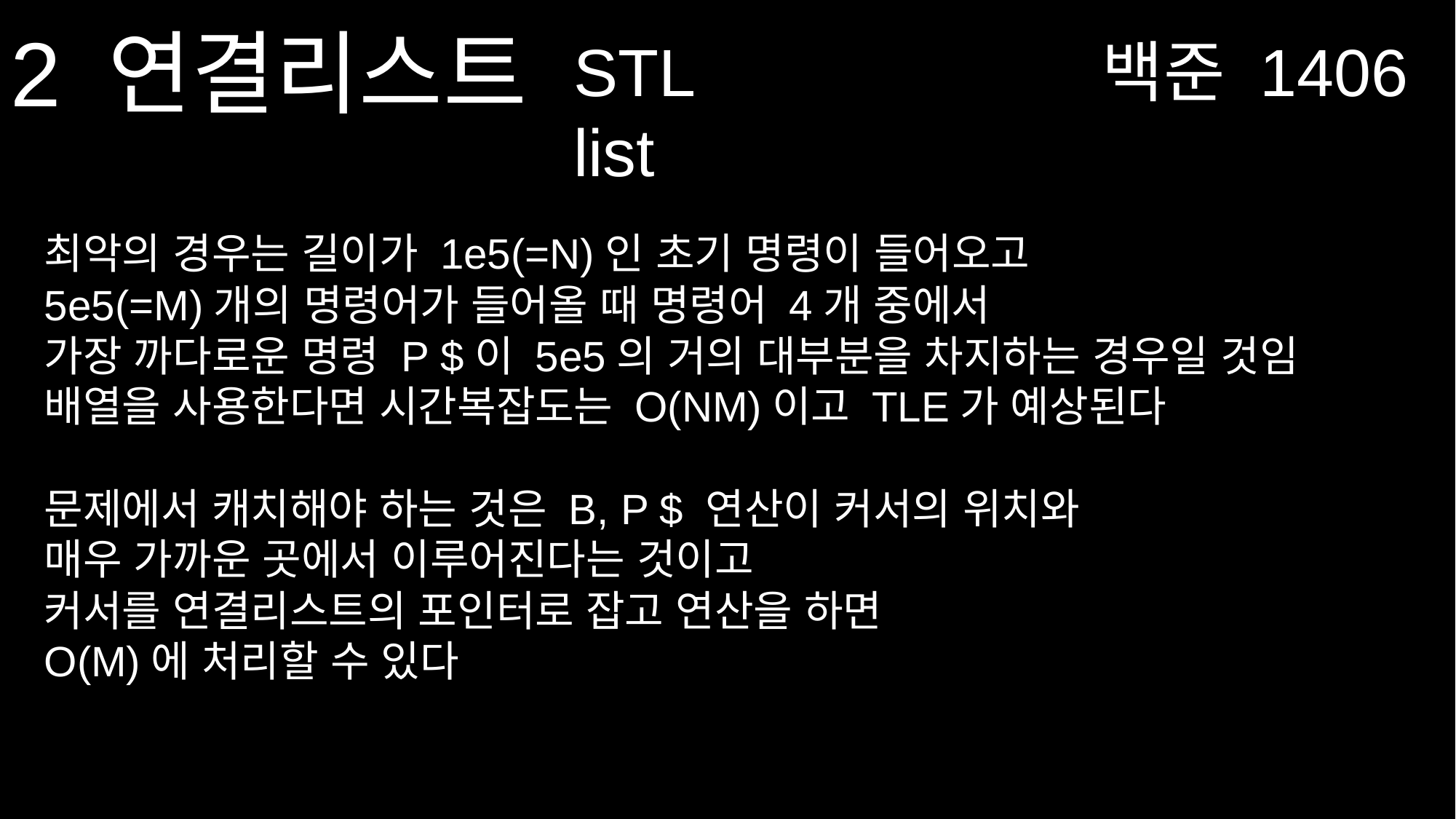

2 연결리스트
백준 1406
STL list
최악의 경우는 길이가 1e5(=N)인 초기 명령이 들어오고
5e5(=M)개의 명령어가 들어올 때 명령어 4개 중에서
가장 까다로운 명령 P $이 5e5의 거의 대부분을 차지하는 경우일 것임
배열을 사용한다면 시간복잡도는 O(NM)이고 TLE가 예상된다

문제에서 캐치해야 하는 것은 B, P $ 연산이 커서의 위치와
매우 가까운 곳에서 이루어진다는 것이고
커서를 연결리스트의 포인터로 잡고 연산을 하면
O(M)에 처리할 수 있다